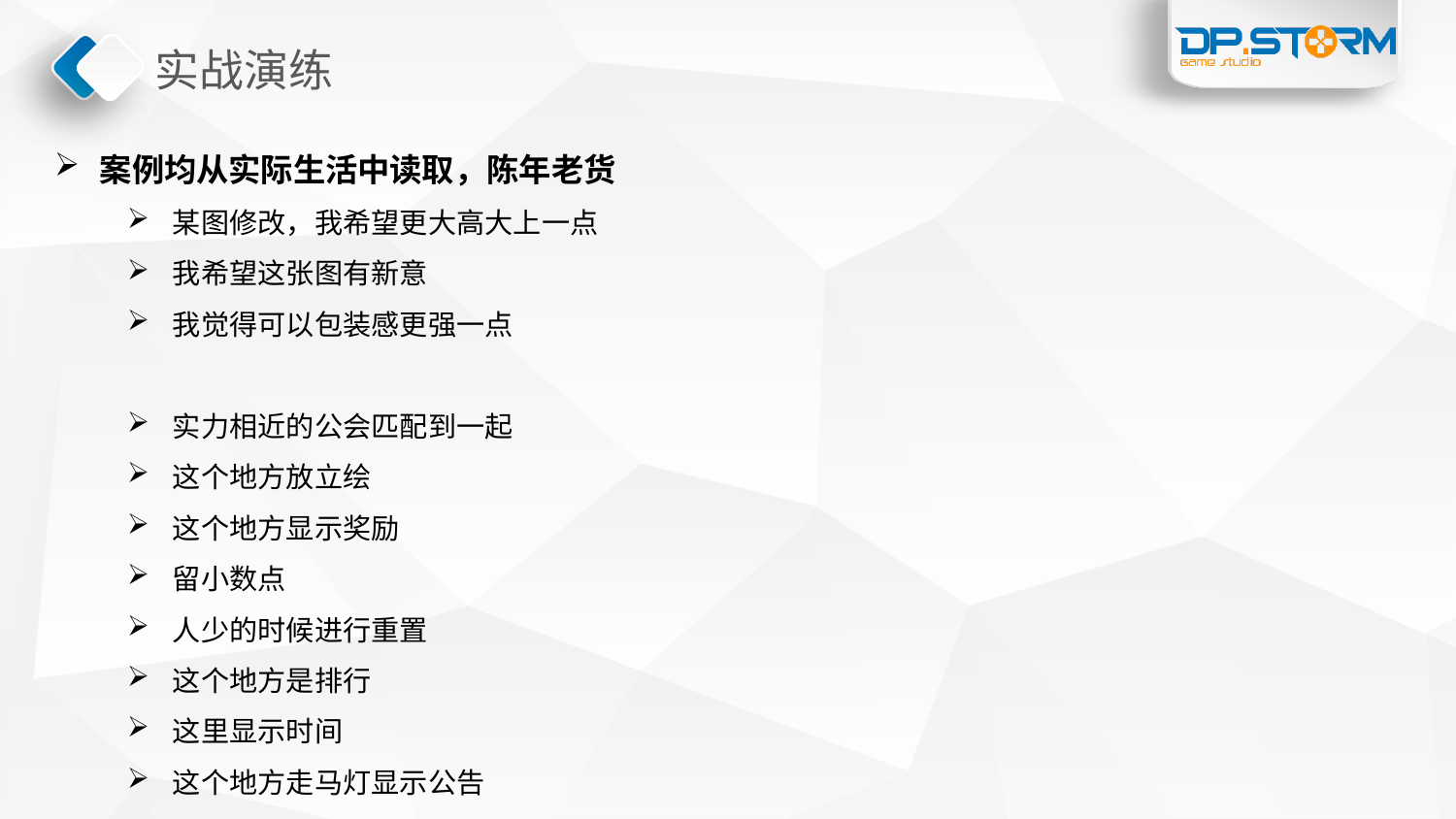

# 实战演练
案例均从实际生活中读取，陈年老货
某图修改，我希望更大高大上一点
我希望这张图有新意
我觉得可以包装感更强一点

实力相近的公会匹配到一起
这个地方放立绘
这个地方显示奖励
留小数点
人少的时候进行重置
这个地方是排行
这里显示时间
这个地方走马灯显示公告